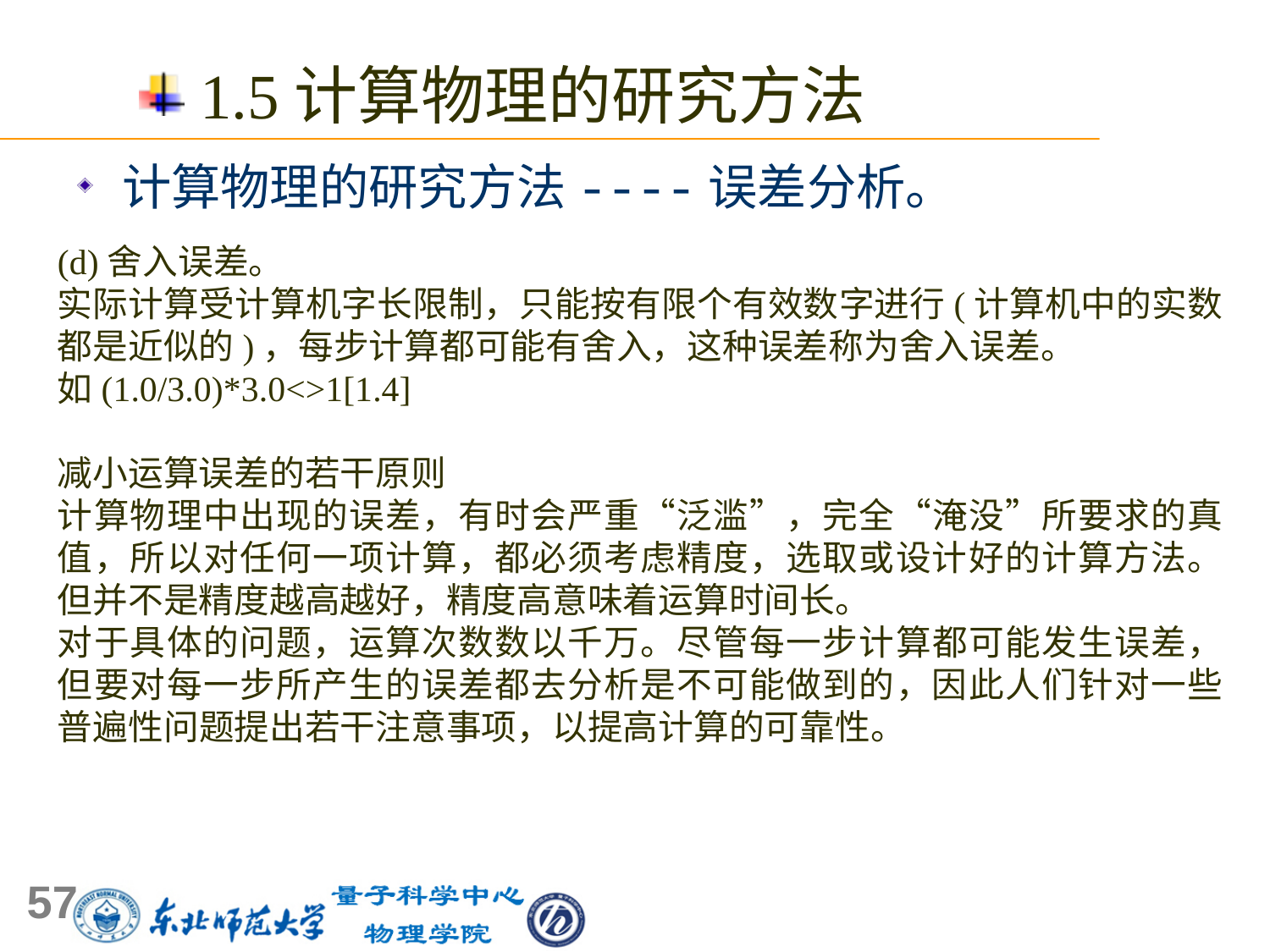

1.5计算物理的研究方法

 计算物理的研究方法----误差分析。
(d)舍入误差。
实际计算受计算机字长限制，只能按有限个有效数字进行(计算机中的实数都是近似的)，每步计算都可能有舍入，这种误差称为舍入误差。
如(1.0/3.0)*3.0<>1[1.4]

减小运算误差的若干原则
计算物理中出现的误差，有时会严重“泛滥”，完全“淹没”所要求的真值，所以对任何一项计算，都必须考虑精度，选取或设计好的计算方法。但并不是精度越高越好，精度高意味着运算时间长。
对于具体的问题，运算次数数以千万。尽管每一步计算都可能发生误差，但要对每一步所产生的误差都去分析是不可能做到的，因此人们针对一些普遍性问题提出若干注意事项，以提高计算的可靠性。

57